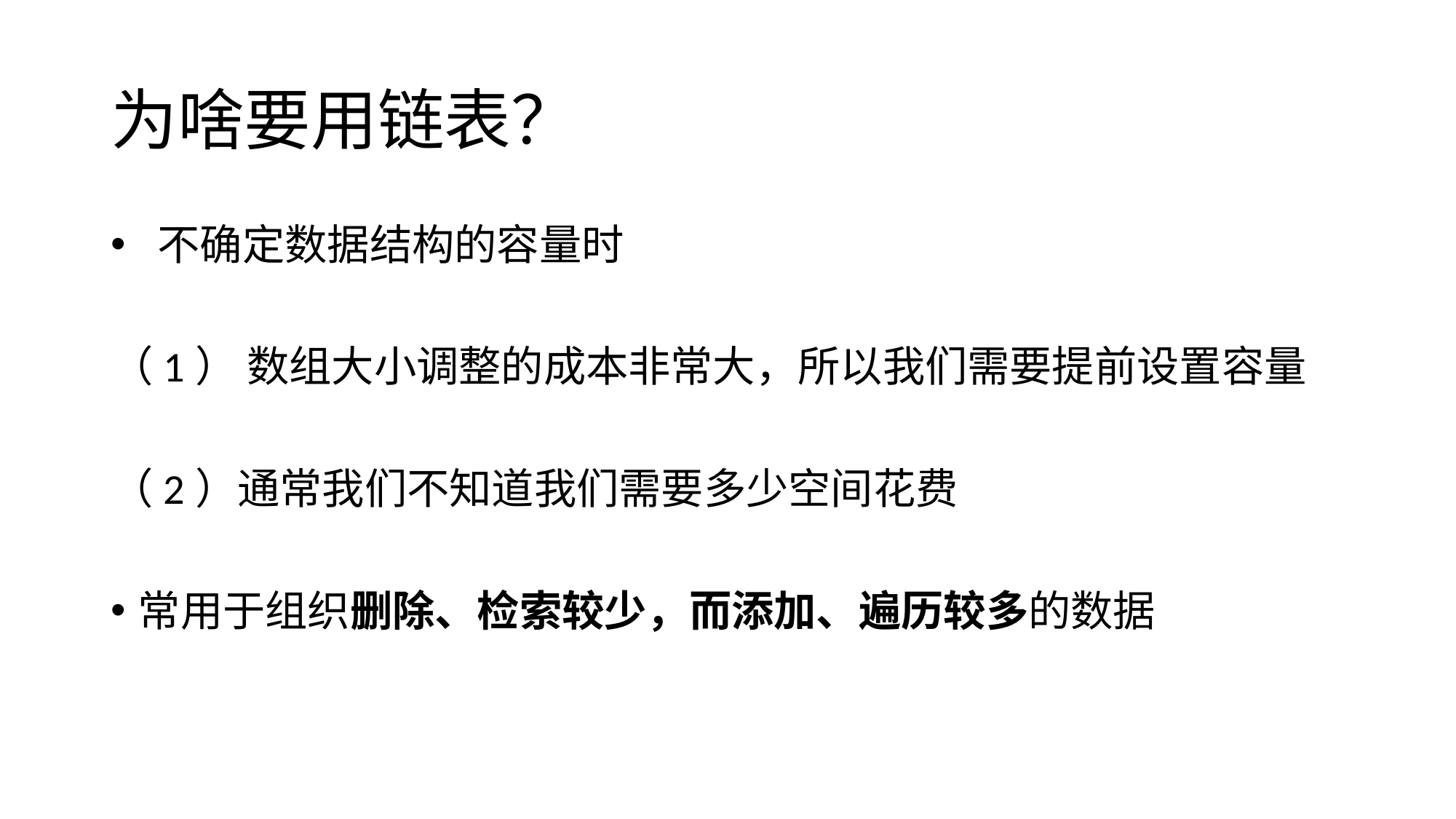

# 为啥要用链表？
 不确定数据结构的容量时

（1） 数组大小调整的成本非常大，所以我们需要提前设置容量

（2）通常我们不知道我们需要多少空间花费

常用于组织删除、检索较少，而添加、遍历较多的数据